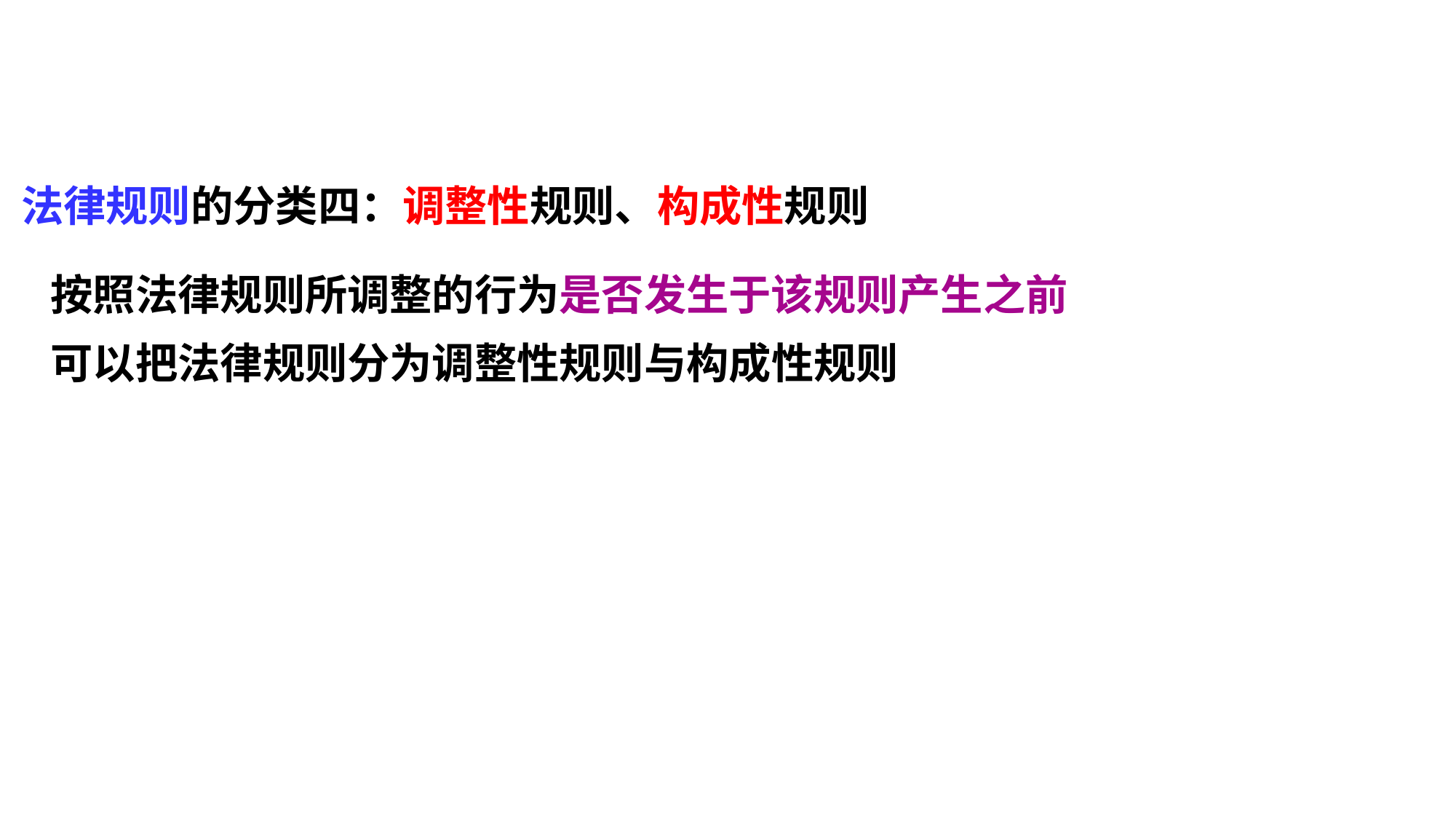

法律规则的分类四：调整性规则、构成性规则

  按照法律规则所调整的行为是否发生于该规则产生之前
  可以把法律规则分为调整性规则与构成性规则